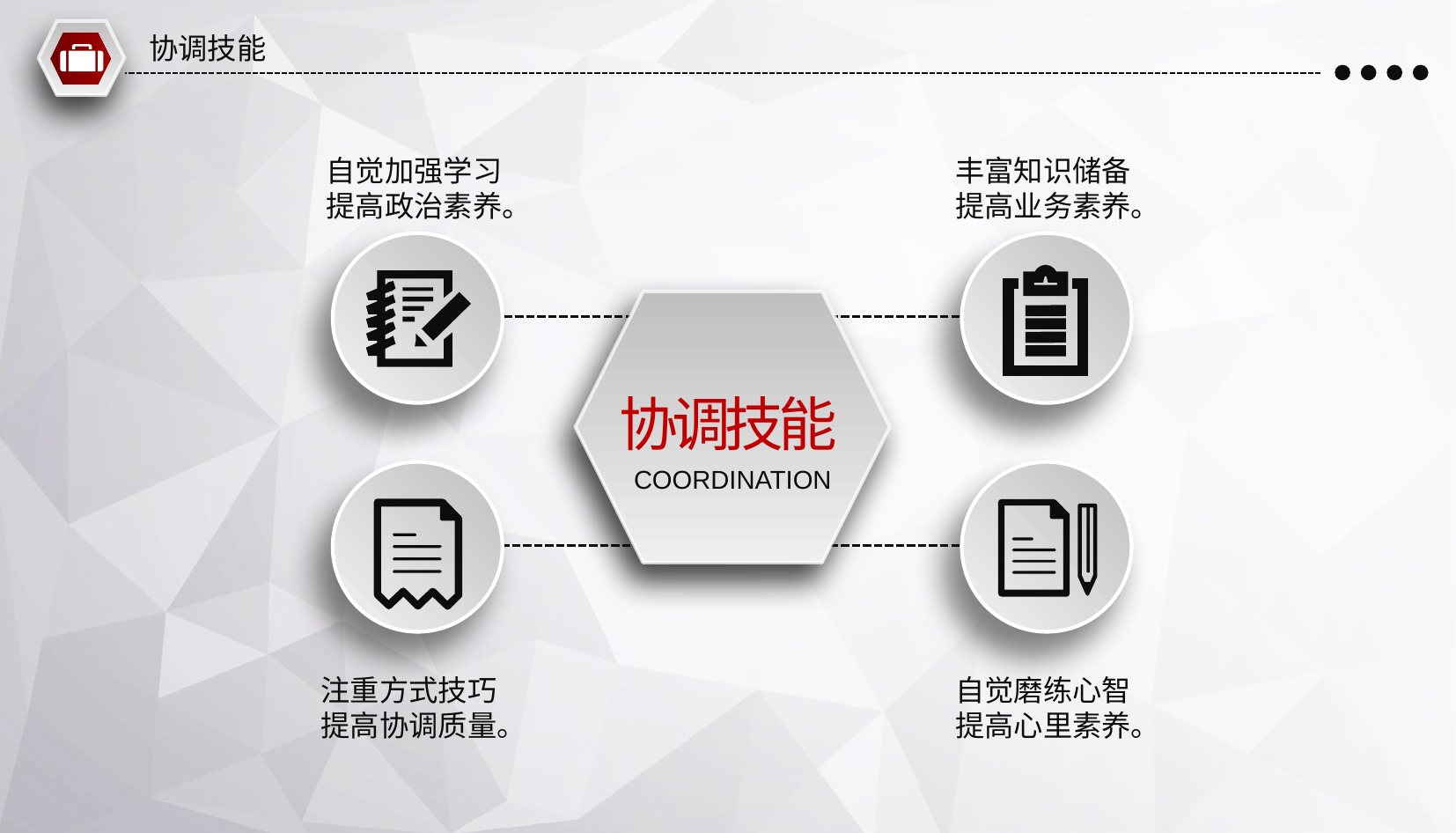

协调技能

自觉加强学习
提高政治素养。
丰富知识储备
提高业务素养。

协调技能
COORDINATION

注重方式技巧
提高协调质量。
自觉磨练心智
提高心里素养。